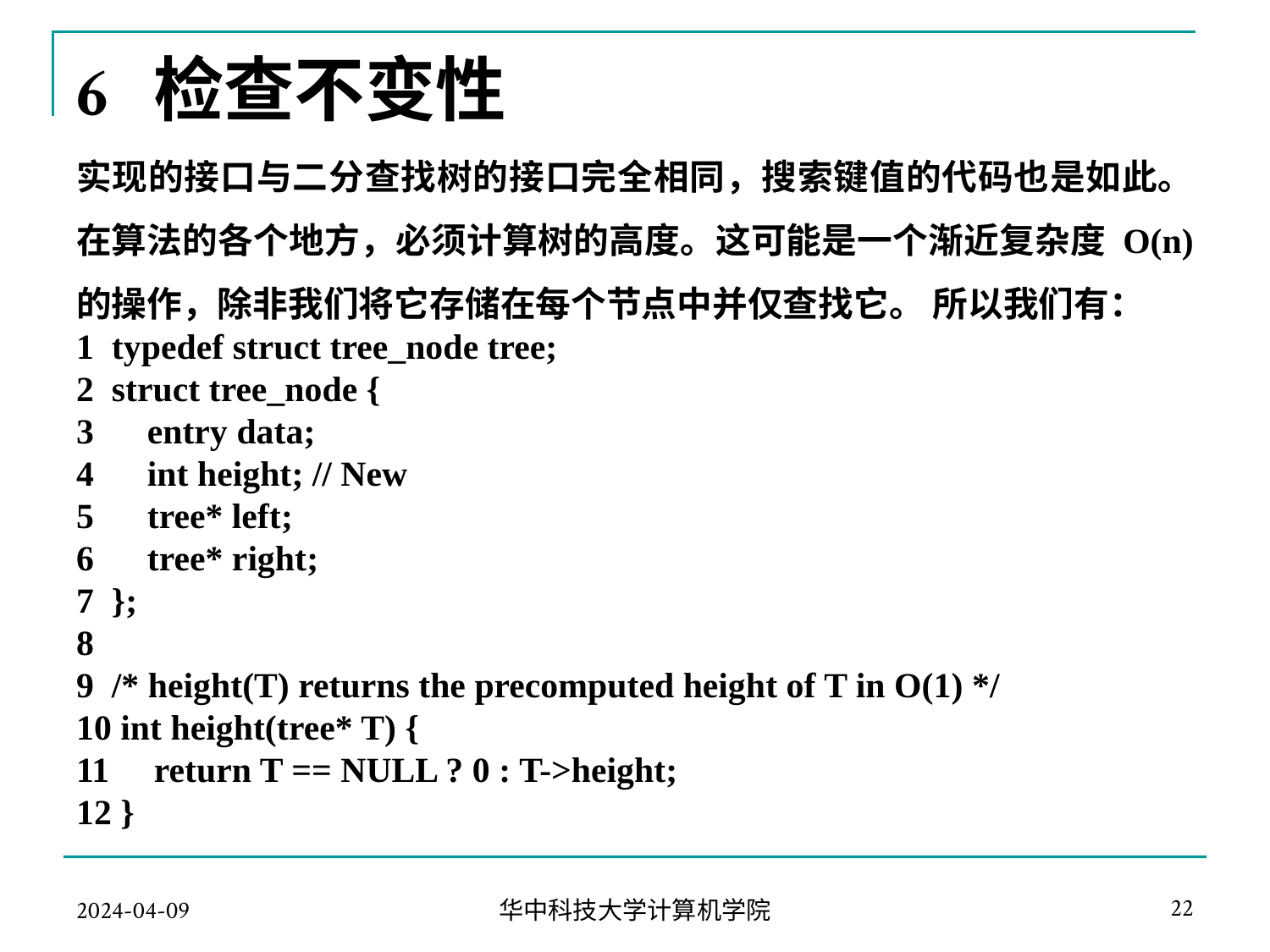

# 6  检查不变性
实现的接口与二分查找树的接口完全相同，搜索键值的代码也是如此。在算法的各个地方，必须计算树的高度。这可能是一个渐近复杂度 O(n) 的操作，除非我们将它存储在每个节点中并仅查找它。 所以我们有：
1  typedef struct tree_node tree;
2  struct tree_node {
3      entry data;
4      int height; // New
5      tree* left;
6      tree* right;
7  };
8
9  /* height(T) returns the precomputed height of T in O(1) */
10 int height(tree* T) {
11     return T == NULL ? 0 : T->height;
12 }
2024-04-09
22
华中科技大学计算机学院